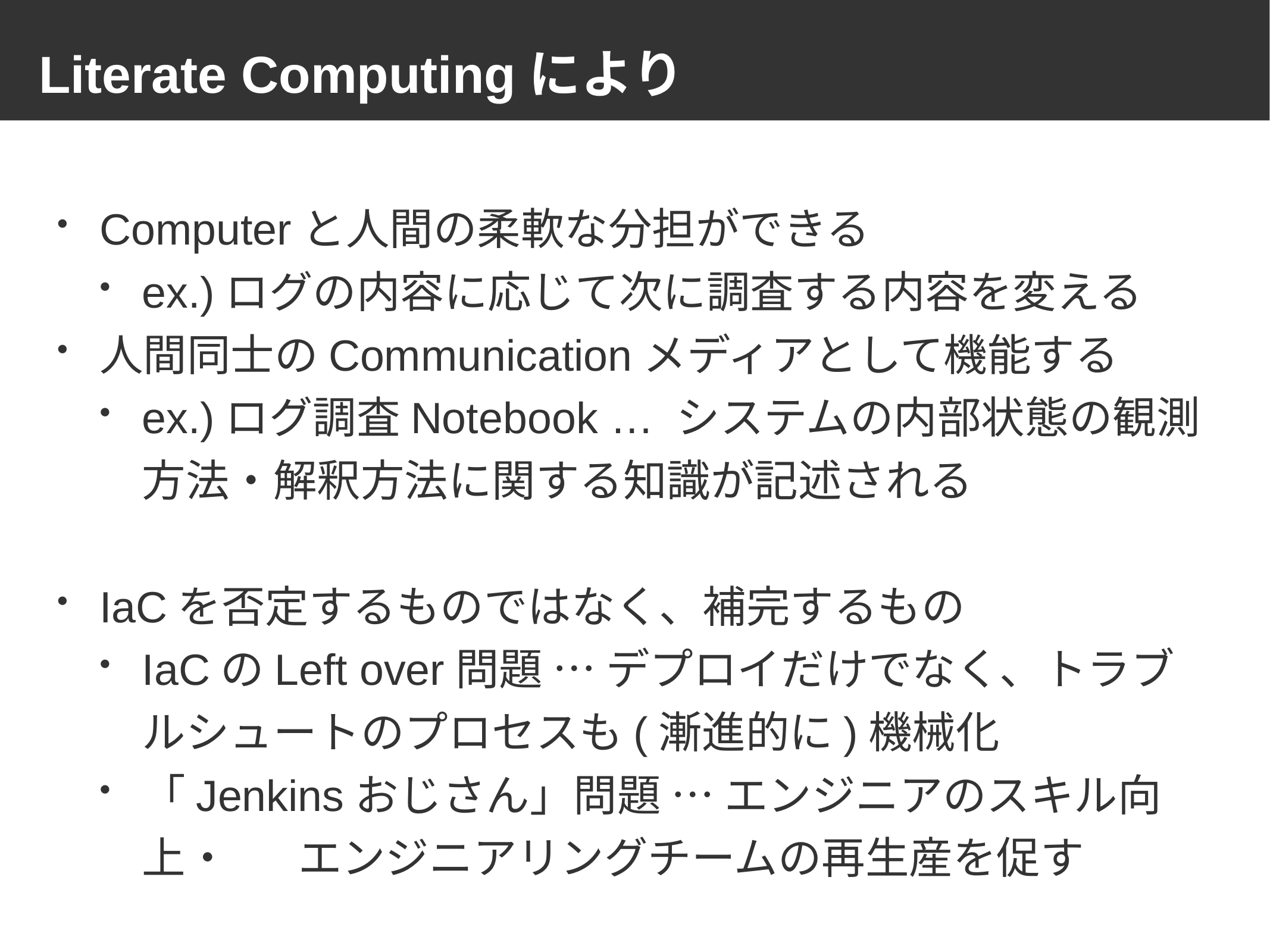

# Literate Computingにより
Computerと人間の柔軟な分担ができる
ex.)ログの内容に応じて次に調査する内容を変える
人間同士のCommunicationメディアとして機能する
ex.)ログ調査Notebook … システムの内部状態の観測  方法・解釈方法に関する知識が記述される

IaCを否定するものではなく、補完するもの
IaCのLeft over問題 … デプロイだけでなく、トラブルシュートのプロセスも(漸進的に)機械化
「Jenkinsおじさん」問題 … エンジニアのスキル向上・       エンジニアリングチームの再生産を促す